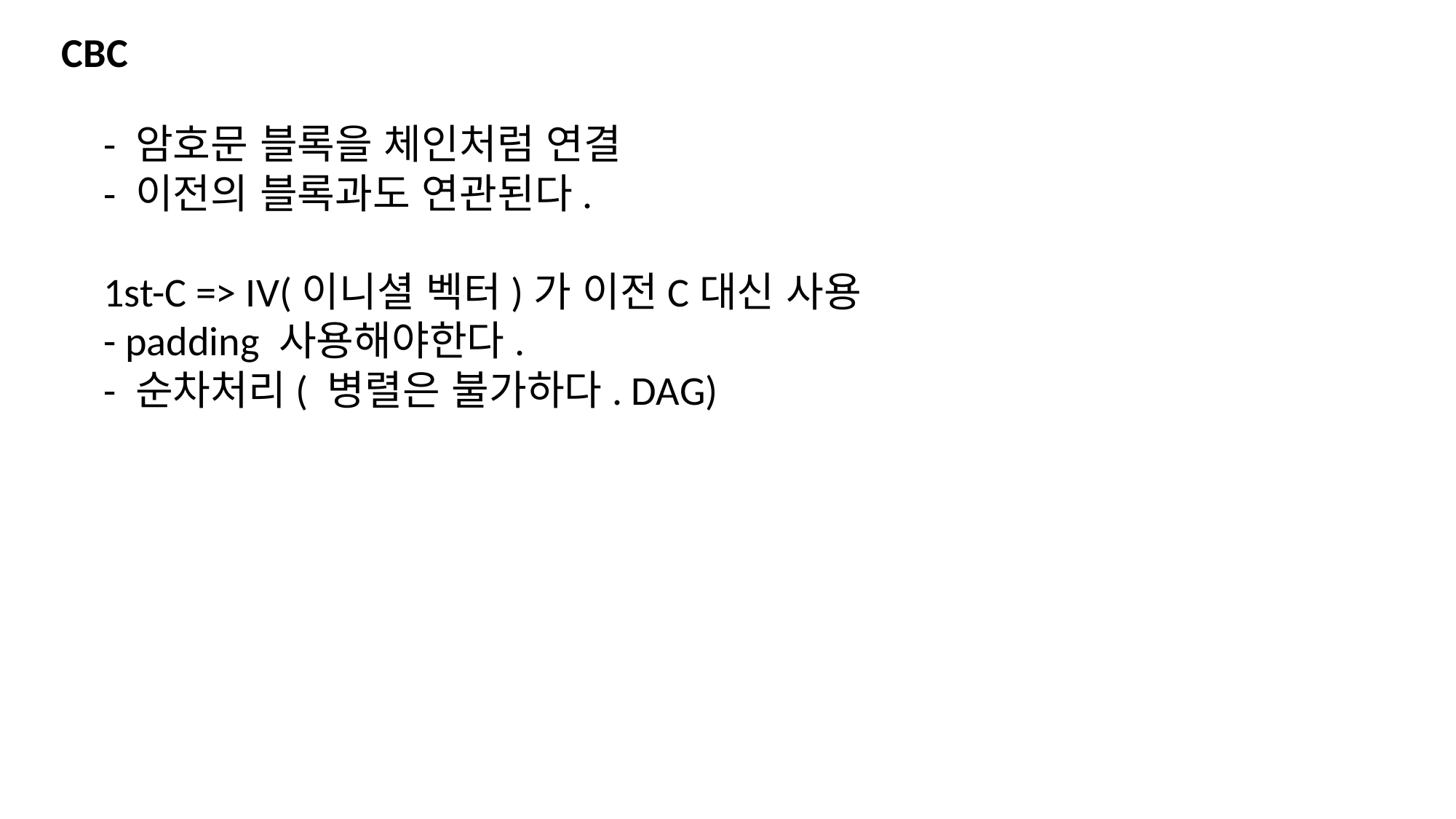

CBC
- 암호문 블록을 체인처럼 연결
- 이전의 블록과도 연관된다.

1st-C => IV(이니셜 벡터)가 이전C대신 사용
- padding 사용해야한다.
- 순차처리( 병렬은 불가하다. DAG)